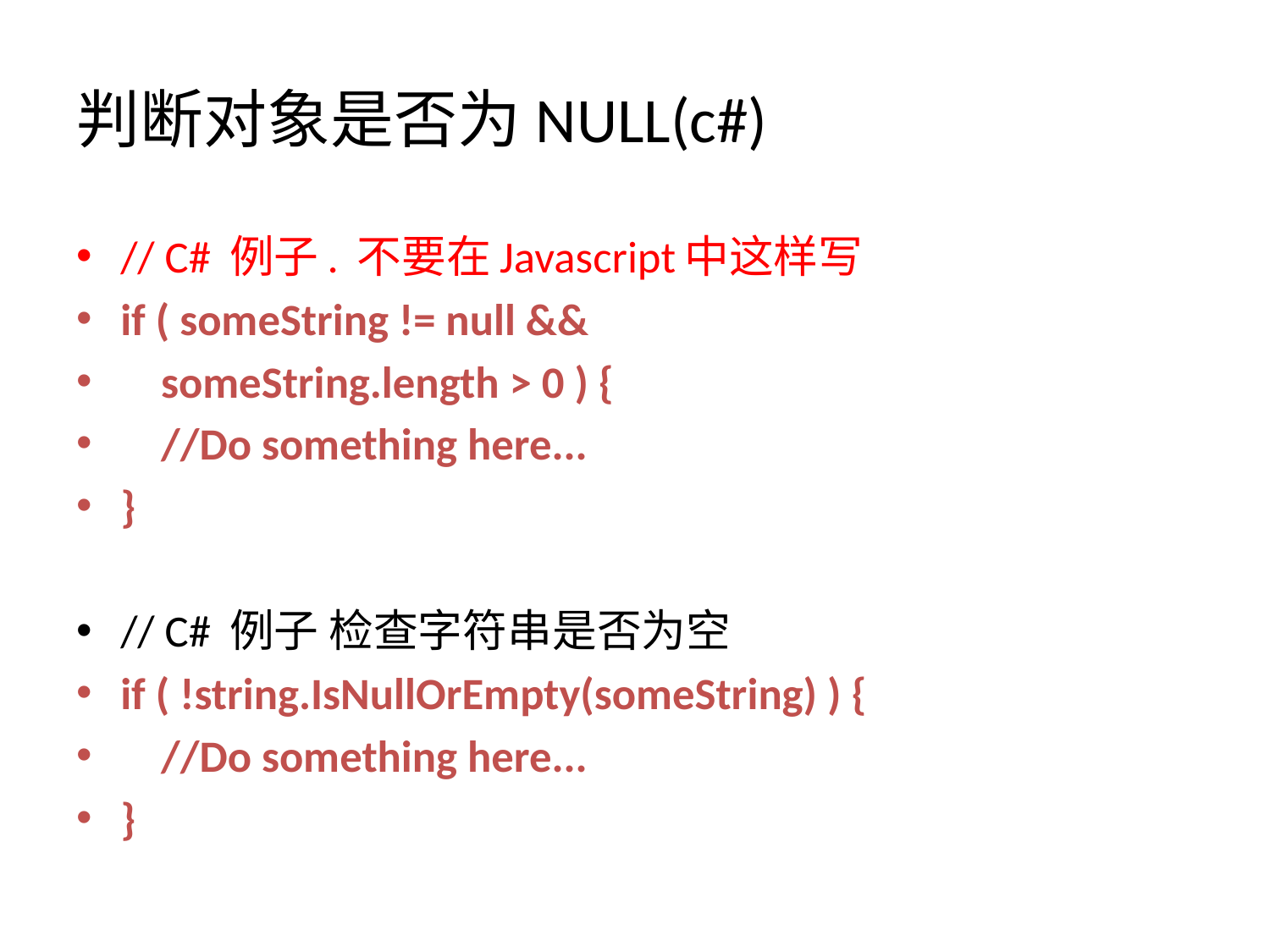

# 判断对象是否为NULL(c#)
// C# 例子. 不要在Javascript中这样写
if ( someString != null &&
    someString.length > 0 ) {
    //Do something here...
}

// C# 例子 检查字符串是否为空
if ( !string.IsNullOrEmpty(someString) ) {
    //Do something here...
}